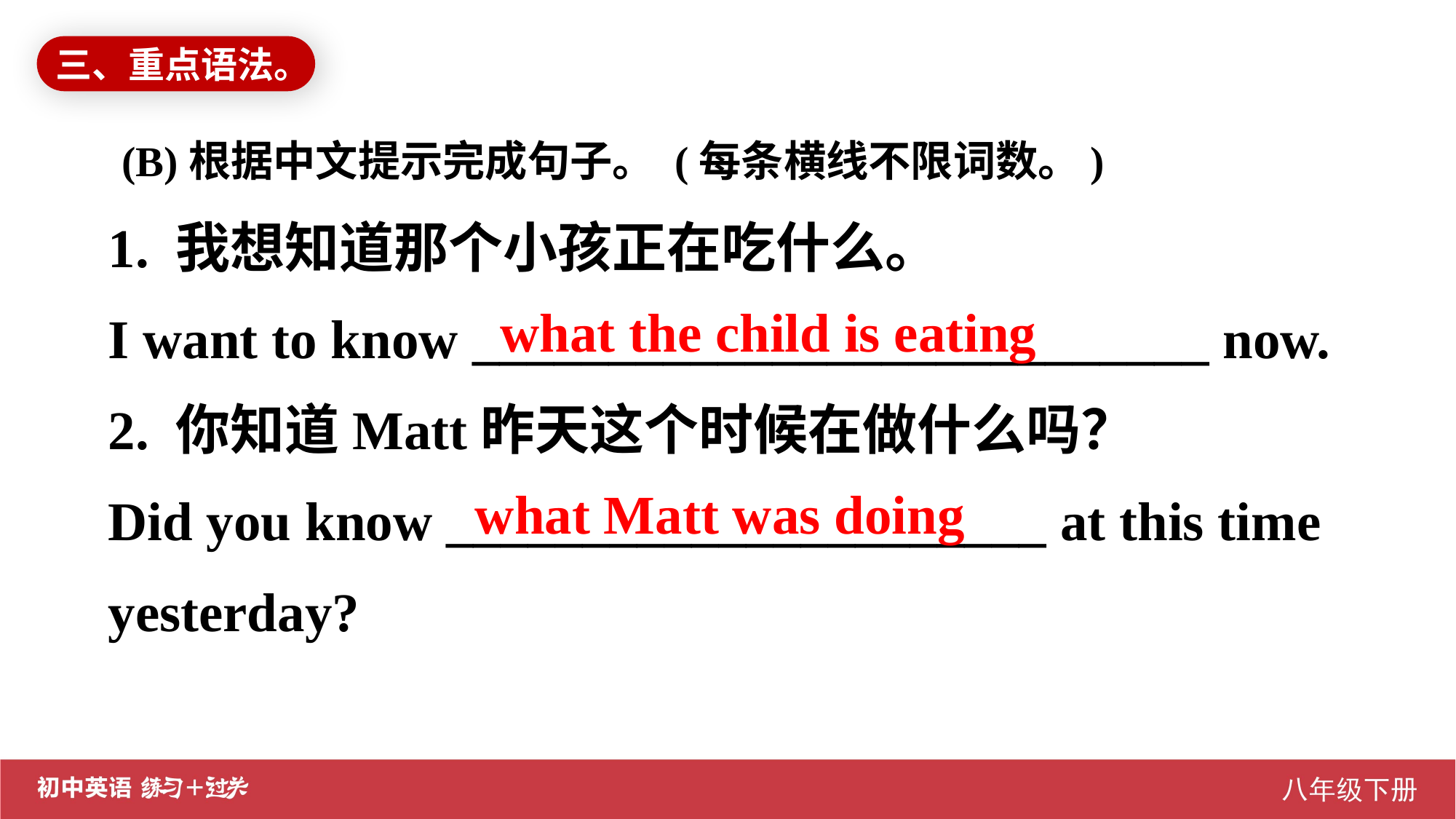

三、重点语法。
 (B)根据中文提示完成句子。 (每条横线不限词数。)
1. 我想知道那个小孩正在吃什么。
I want to know ___________________________ now.
2. 你知道Matt昨天这个时候在做什么吗？
Did you know ______________________ at this time yesterday?
what the child is eating
what Matt was doing